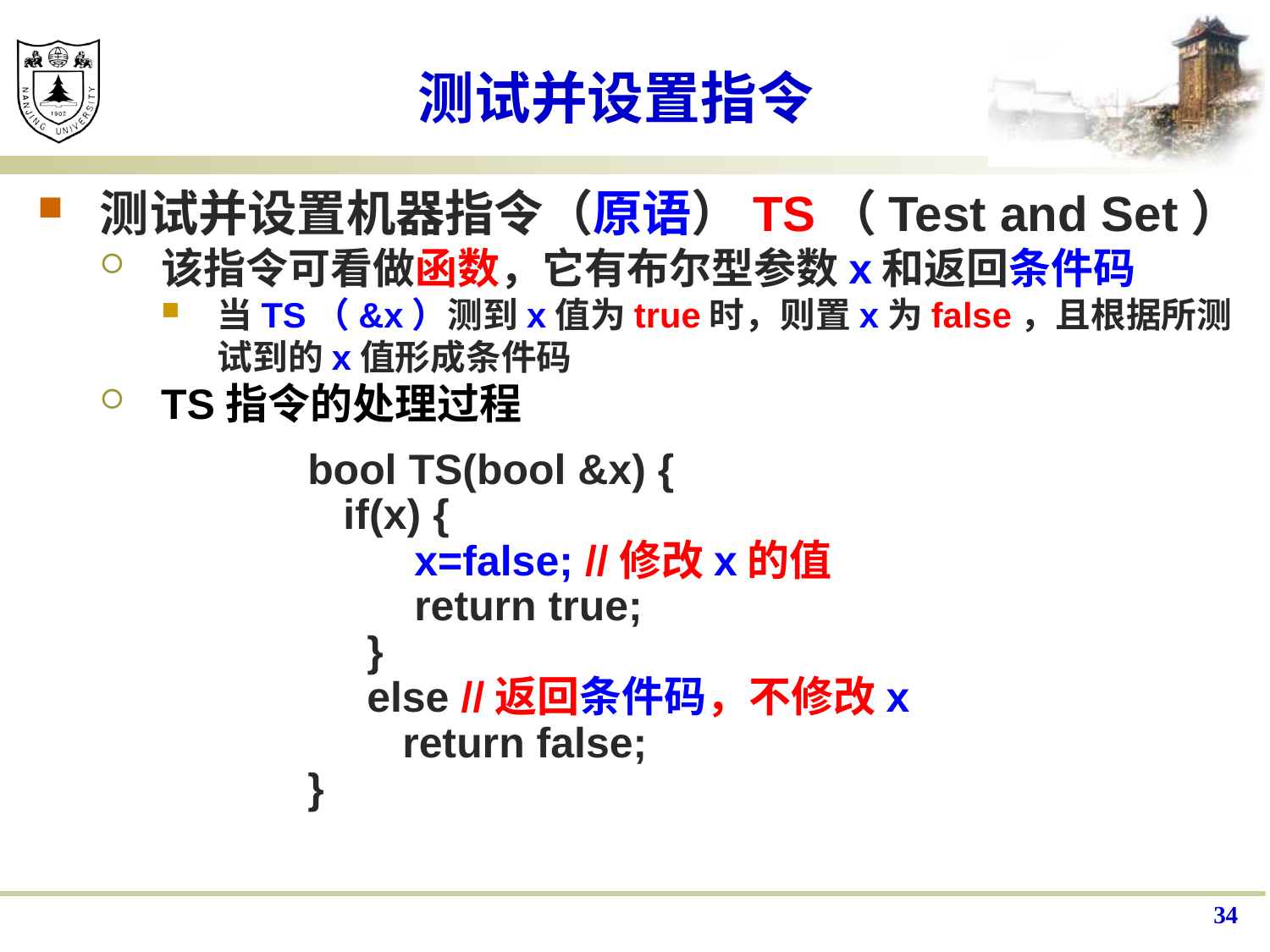

# 测试并设置指令
测试并设置机器指令（原语）TS（Test and Set）
该指令可看做函数，它有布尔型参数x和返回条件码
当TS（&x）测到x值为true时，则置x为false，且根据所测试到的x值形成条件码
TS指令的处理过程

bool TS(bool &x) {
   if(x) {
         x=false; //修改x的值
         return true;
     }
     else //返回条件码，不修改x
        return false;
}
34